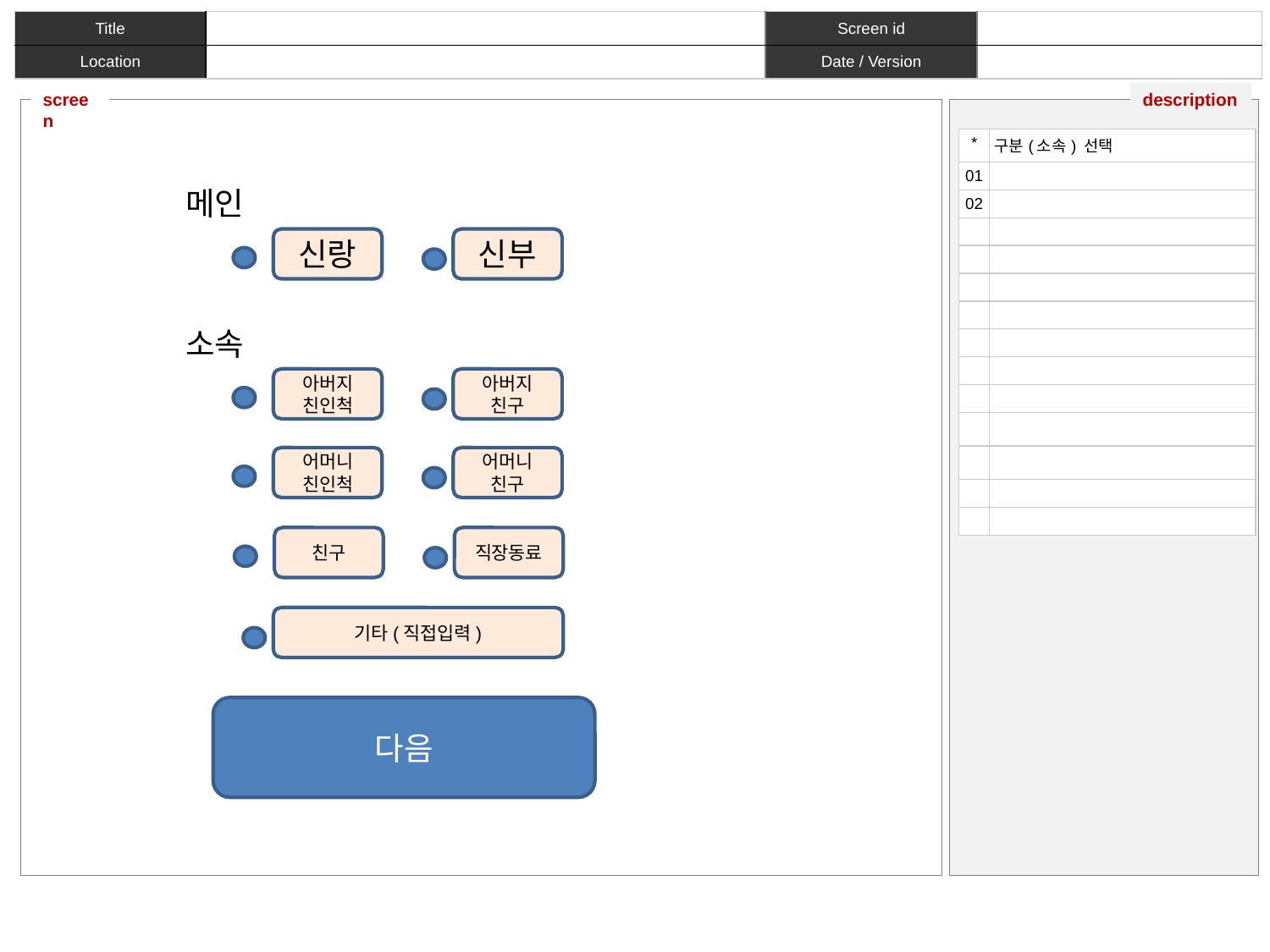

| \* | 구분(소속) 선택 |
| --- | --- |
| 01 |  |
| 02 |  |
|  |  |
|  |  |
|  |  |
|  |  |
|  |  |
|  |  |
|  |  |
|  |  |
|  |  |
|  |  |
|  |  |
메인
신랑
신부

소속
아버지 친인척
아버지 친구

어머니 친인척
어머니 친구

친구
직장동료

기타(직접입력)

다음